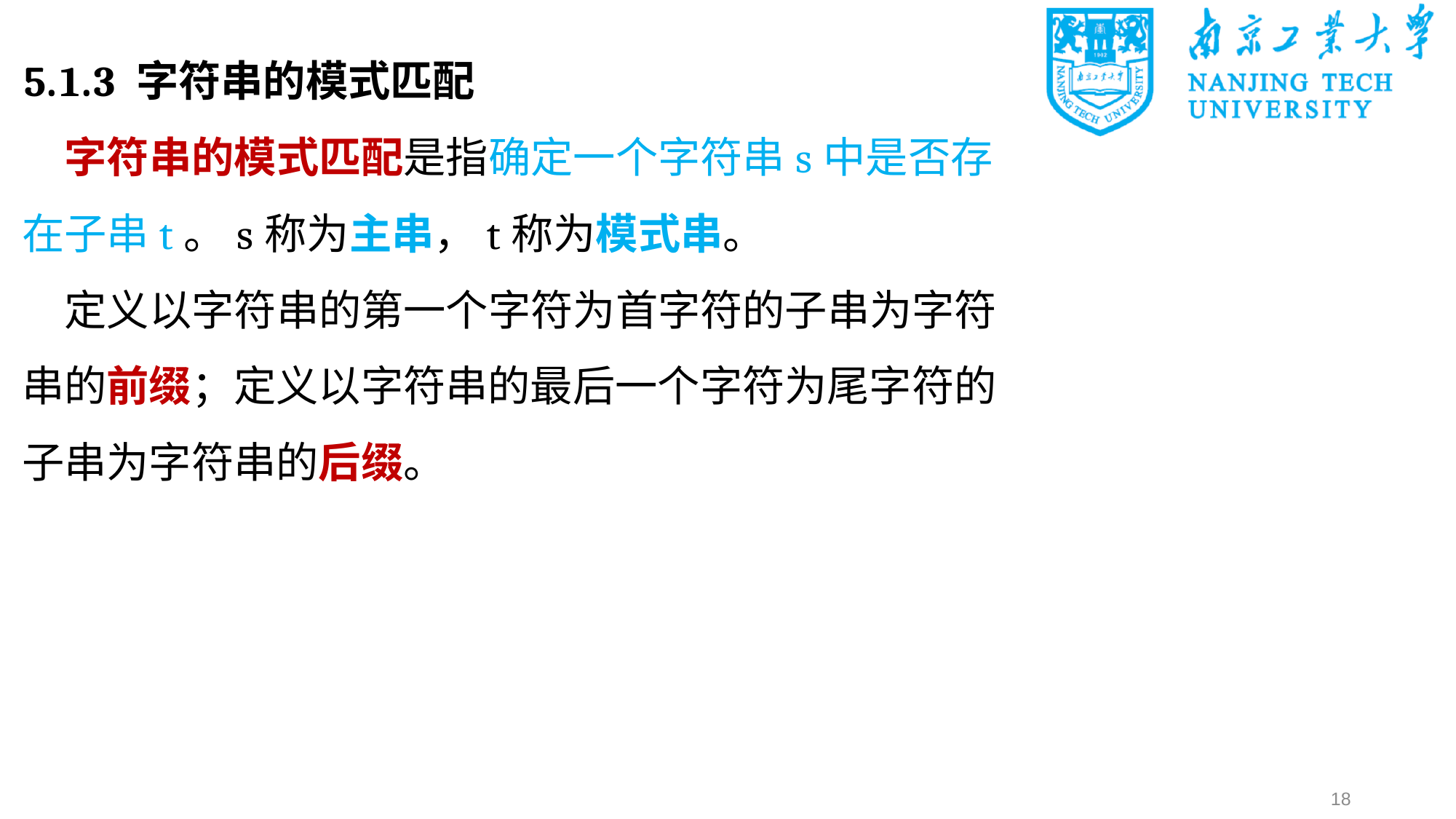

5.1.3 字符串的模式匹配
字符串的模式匹配是指确定一个字符串s中是否存在子串t。s称为主串，t称为模式串。
定义以字符串的第一个字符为首字符的子串为字符串的前缀；定义以字符串的最后一个字符为尾字符的子串为字符串的后缀。
18